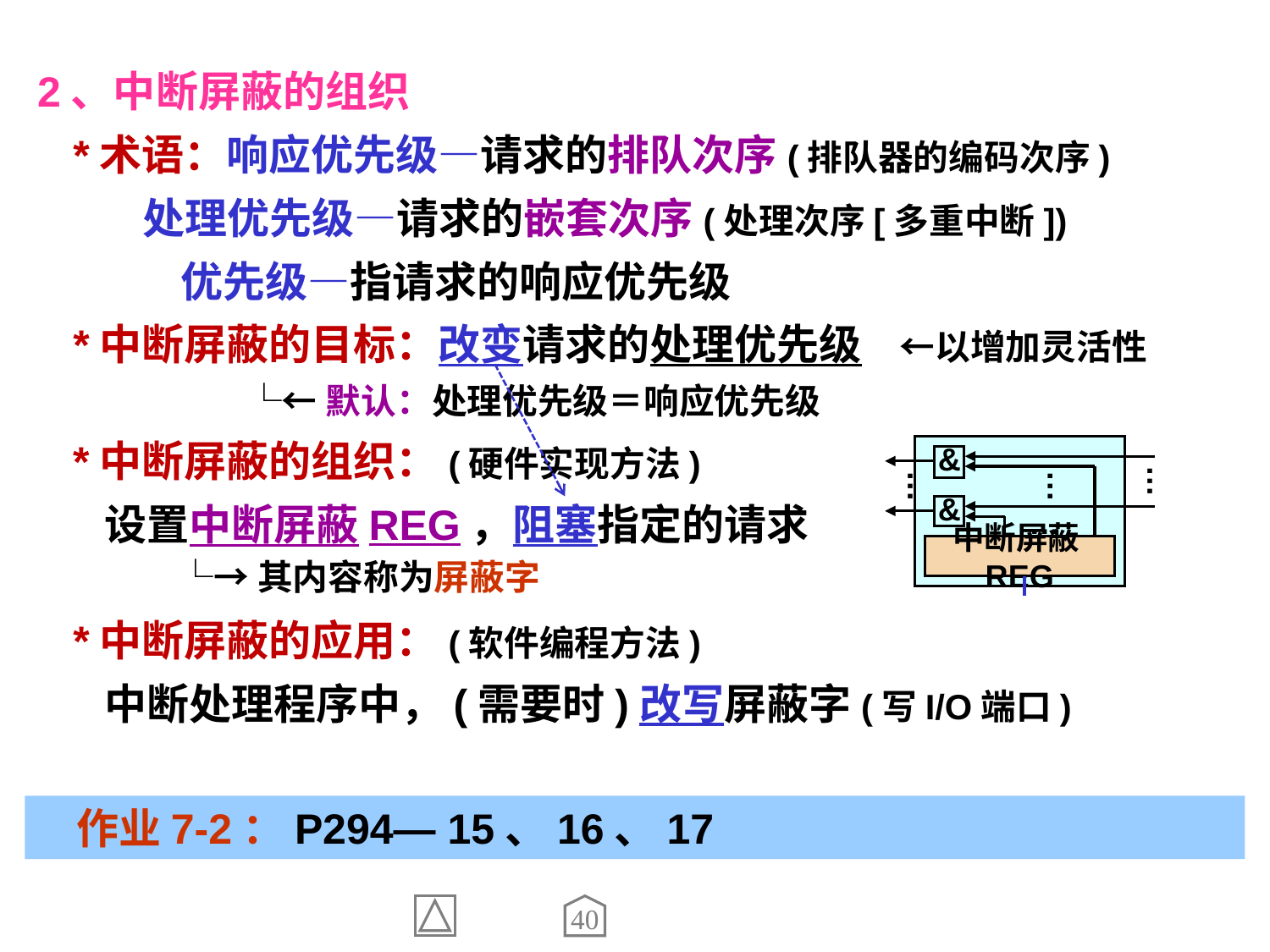

2、中断屏蔽的组织
   *术语：响应优先级—请求的排队次序(排队器的编码次序)
          处理优先级—请求的嵌套次序(处理次序[多重中断])
              优先级—指请求的响应优先级
   *中断屏蔽的目标：改变请求的处理优先级    ←以增加灵活性
                          └←默认：处理优先级＝响应优先级
   *中断屏蔽的组织：(硬件实现方法)
      设置中断屏蔽REG，阻塞指定的请求
                  └→其内容称为屏蔽字

&
…
…
…
&
…
中断屏蔽REG
   *中断屏蔽的应用：(软件编程方法)
      中断处理程序中，(需要时)改写屏蔽字(写I/O端口)
   作业7-2：P294— 15、16、17
40

50